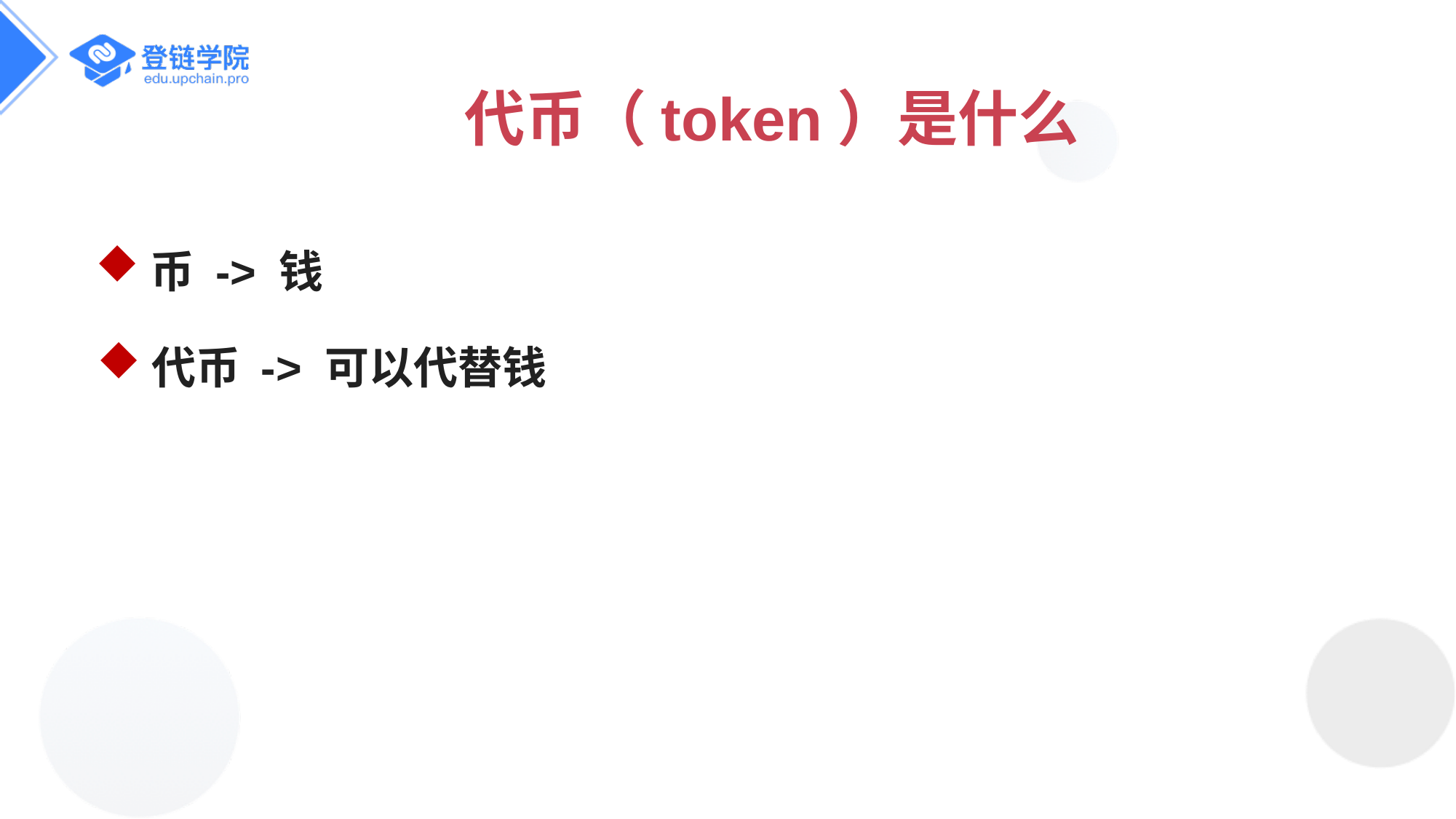

代币（token）是什么
币 -> 钱
代币 -> 可以代替钱